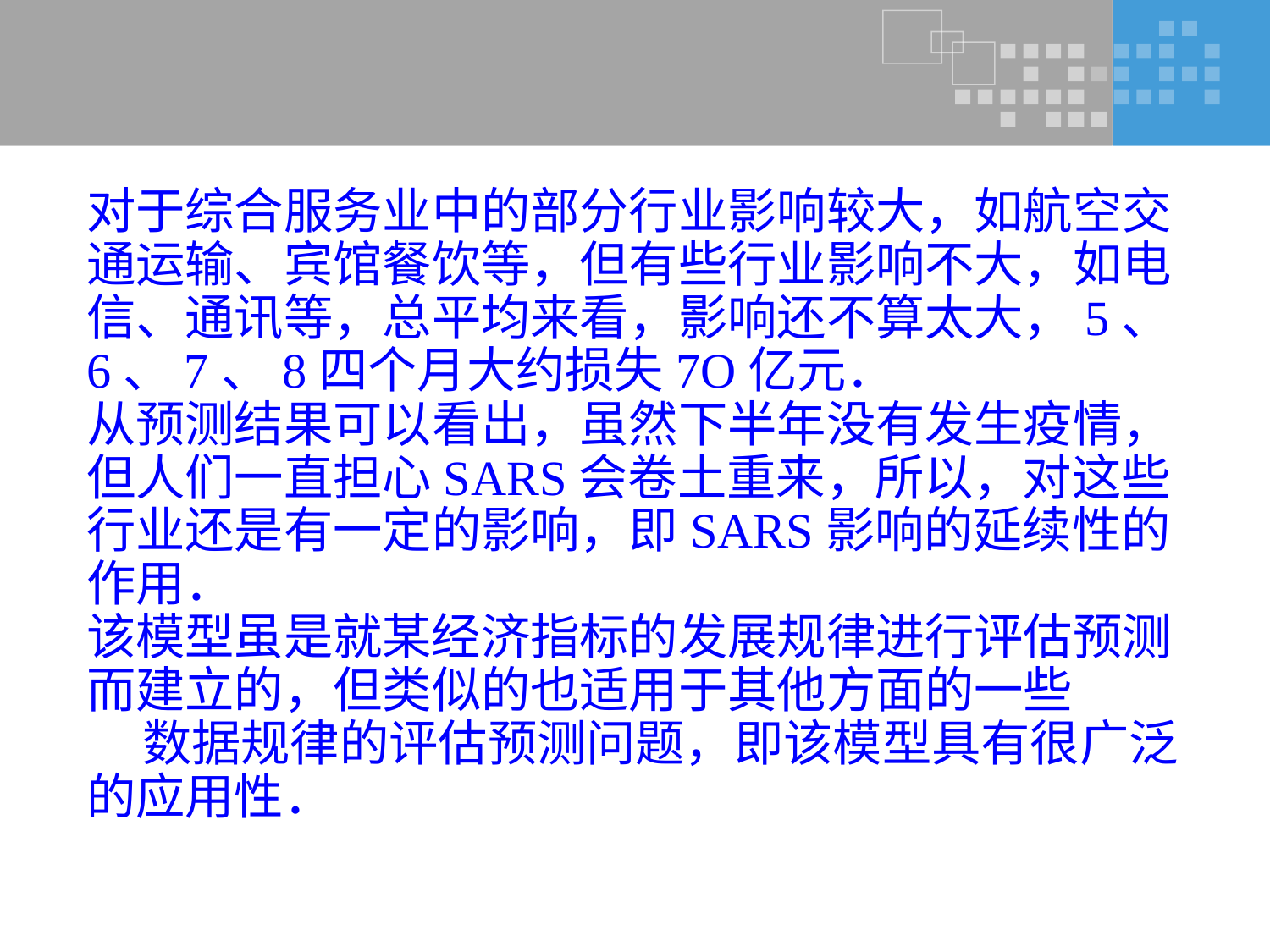

对于综合服务业中的部分行业影响较大，如航空交通运输、宾馆餐饮等，但有些行业影响不大，如电信、通讯等，总平均来看，影响还不算太大，5、6、7、8四个月大约损失7O亿元．
从预测结果可以看出，虽然下半年没有发生疫情，但人们一直担心SARS会卷土重来，所以，对这些行业还是有一定的影响，即SARS影响的延续性的作用．
该模型虽是就某经济指标的发展规律进行评估预测而建立的，但类似的也适用于其他方面的一些
    数据规律的评估预测问题，即该模型具有很广泛的应用性．